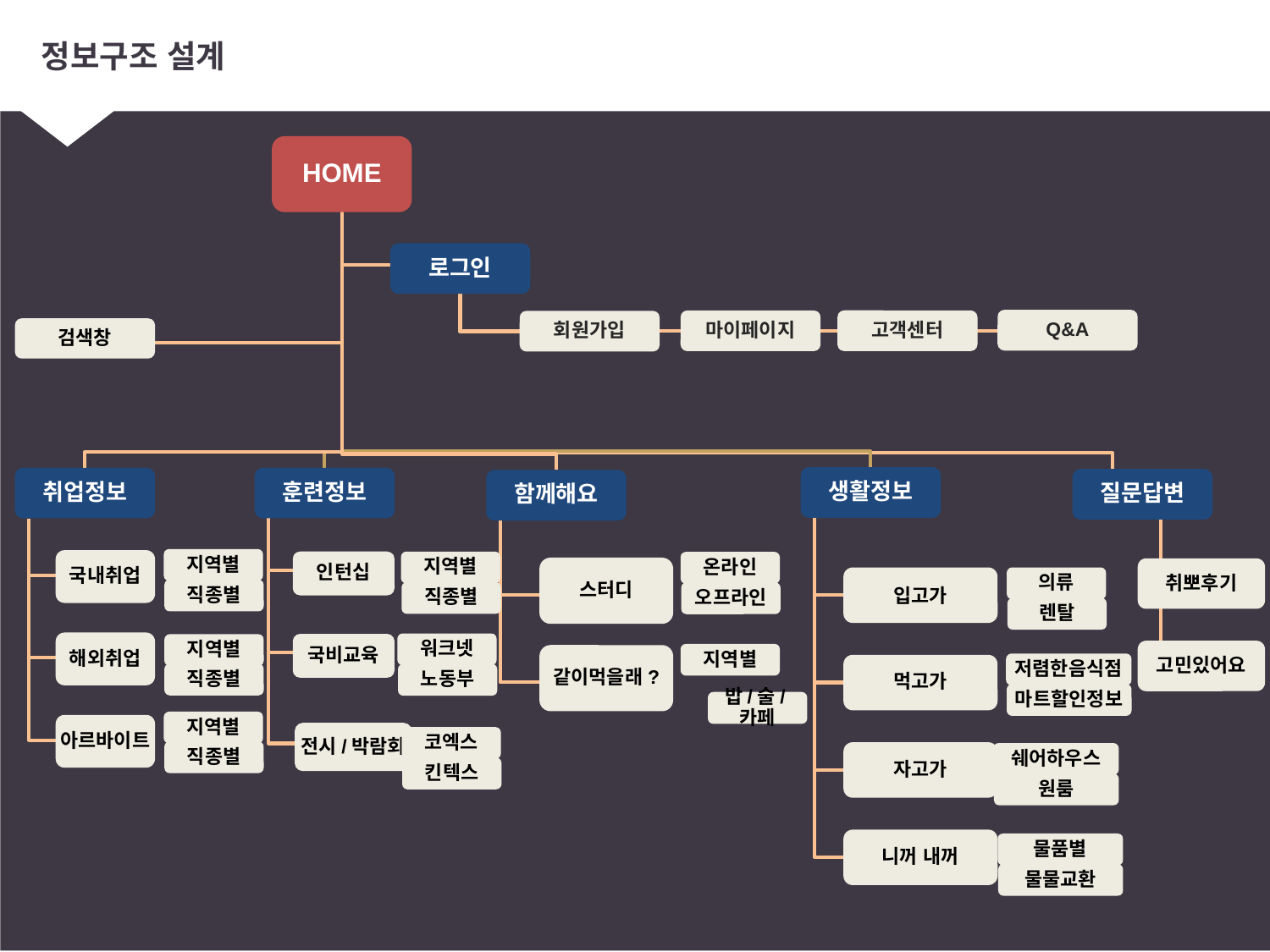

# 정보구조 설계
HOME

로그인

Q&A
고객센터
마이페이지
회원가입
검색창
생활정보
취업정보
훈련정보
질문답변
함께해요

지역별
국내취업
인턴십
지역별
온라인
스터디
취뽀후기
입고가
의류
직종별
직종별
오프라인
렌탈
해외취업
워크넷
국비교육
지역별
고민있어요
지역별
같이먹을래?
저렴한음식점
먹고가
직종별
노동부
마트할인정보
밥/술/카페
지역별
아르바이트
전시/박람회
코엑스
직종별
자고가
쉐어하우스
킨텍스
원룸
니꺼 내꺼
물품별
물물교환